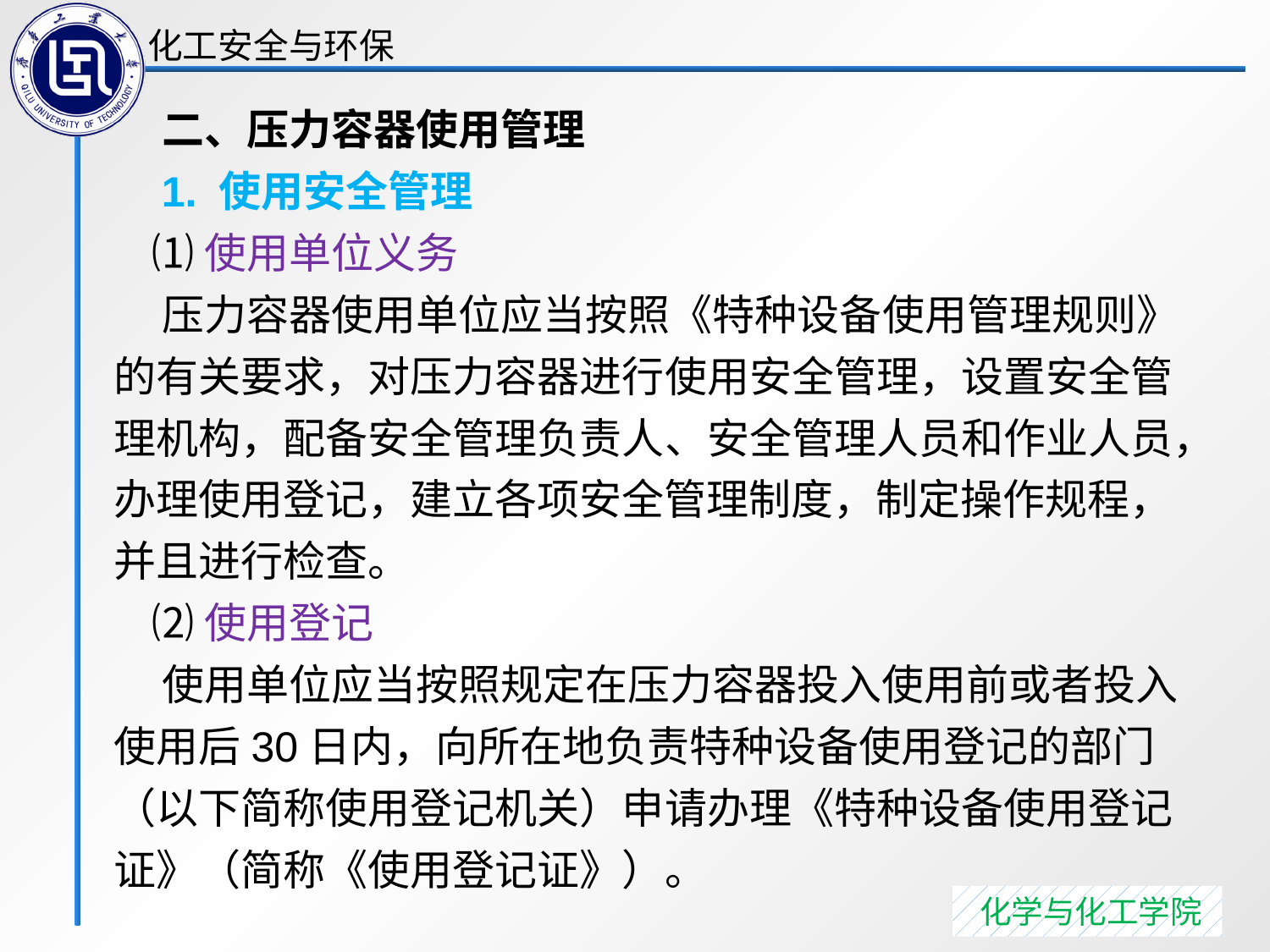

二、压力容器使用管理
    1. 使用安全管理
    ⑴使用单位义务
    压力容器使用单位应当按照《特种设备使用管理规则》的有关要求，对压力容器进行使用安全管理，设置安全管理机构，配备安全管理负责人、安全管理人员和作业人员，办理使用登记，建立各项安全管理制度，制定操作规程，并且进行检查。
    ⑵使用登记
    使用单位应当按照规定在压力容器投入使用前或者投入使用后30日内，向所在地负责特种设备使用登记的部门（以下简称使用登记机关）申请办理《特种设备使用登记证》（简称《使用登记证》）。